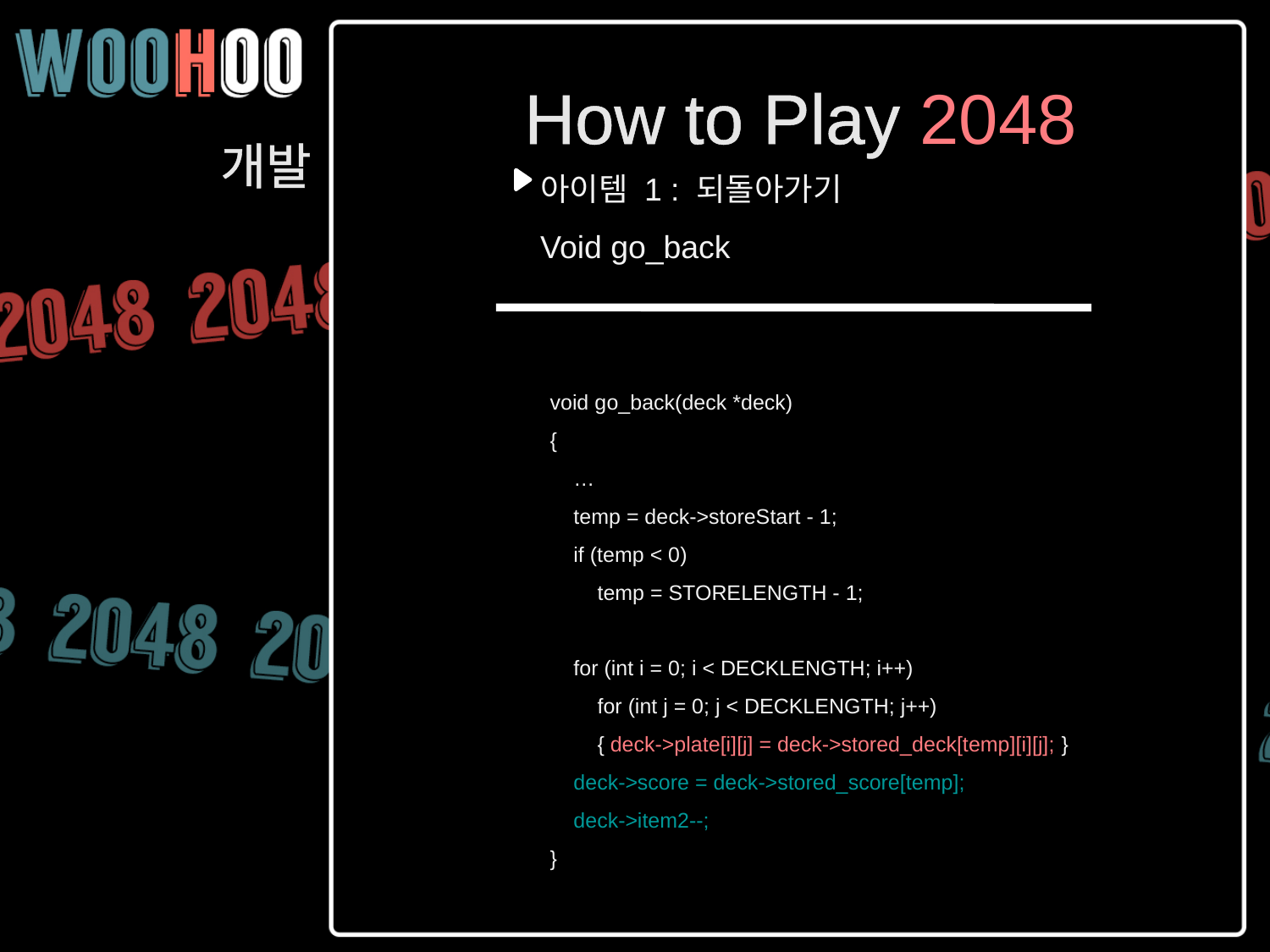

How to Play 2048
개발
아이템 1 : 되돌아가기
Void go_back

void go_back(deck *deck)
{
    …
    temp = deck->storeStart - 1;
    if (temp < 0)
        temp = STORELENGTH - 1;

    for (int i = 0; i < DECKLENGTH; i++)
        for (int j = 0; j < DECKLENGTH; j++)
        { deck->plate[i][j] = deck->stored_deck[temp][i][j]; }
    deck->score = deck->stored_score[temp];
    deck->item2--;
}